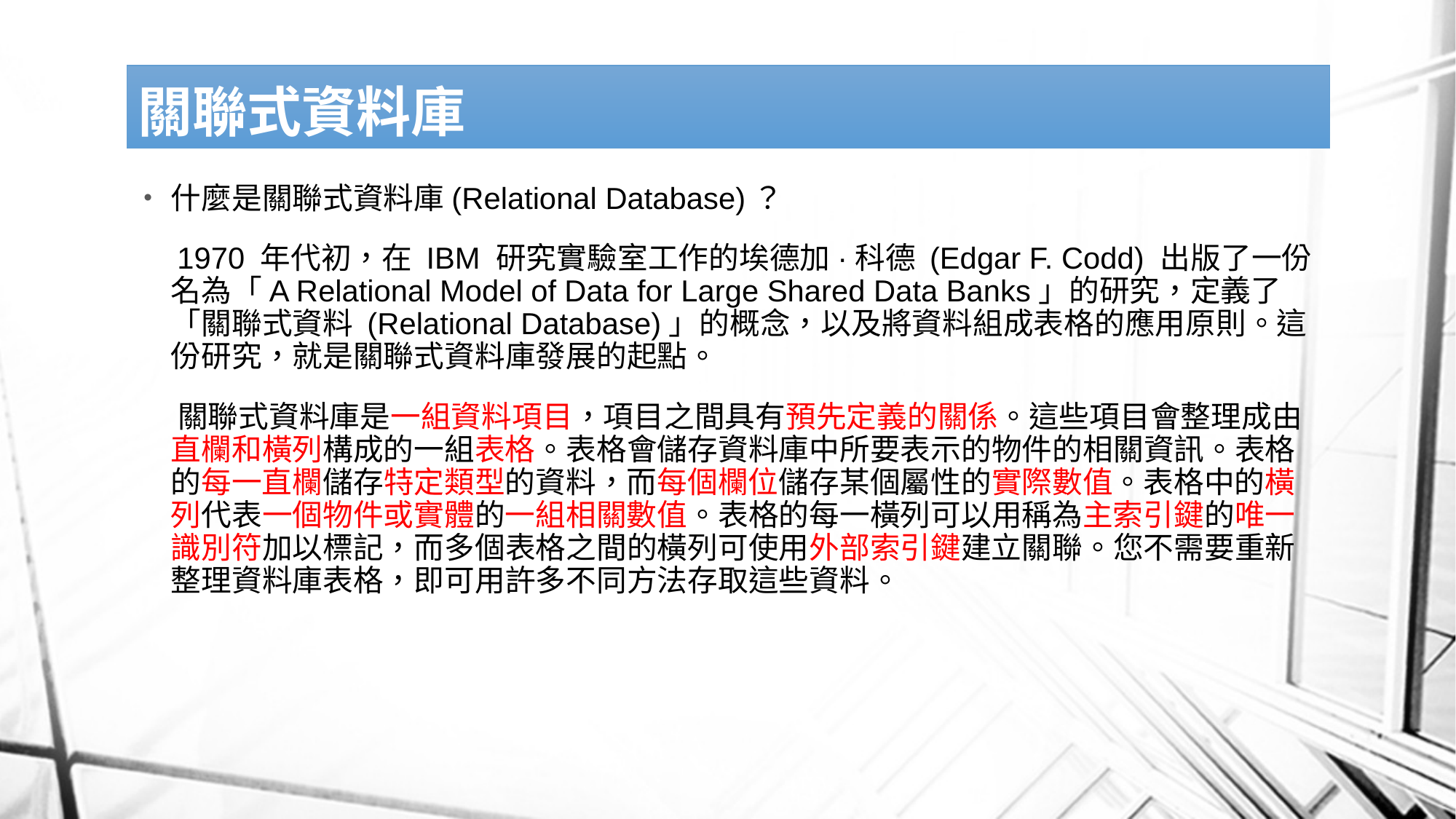

# 關聯式資料庫
什麼是關聯式資料庫(Relational Database)？
    1970 年代初，在 IBM 研究實驗室工作的埃德加·科德 (Edgar F. Codd) 出版了一份名為「A Relational Model of Data for Large Shared Data Banks」的研究，定義了「關聯式資料 (Relational Database)」的概念，以及將資料組成表格的應用原則。這份研究，就是關聯式資料庫發展的起點。
    關聯式資料庫是一組資料項目，項目之間具有預先定義的關係。這些項目會整理成由直欄和橫列構成的一組表格。表格會儲存資料庫中所要表示的物件的相關資訊。表格的每一直欄儲存特定類型的資料，而每個欄位儲存某個屬性的實際數值。表格中的橫列代表一個物件或實體的一組相關數值。表格的每一橫列可以用稱為主索引鍵的唯一識別符加以標記，而多個表格之間的橫列可使用外部索引鍵建立關聯。您不需要重新整理資料庫表格，即可用許多不同方法存取這些資料。